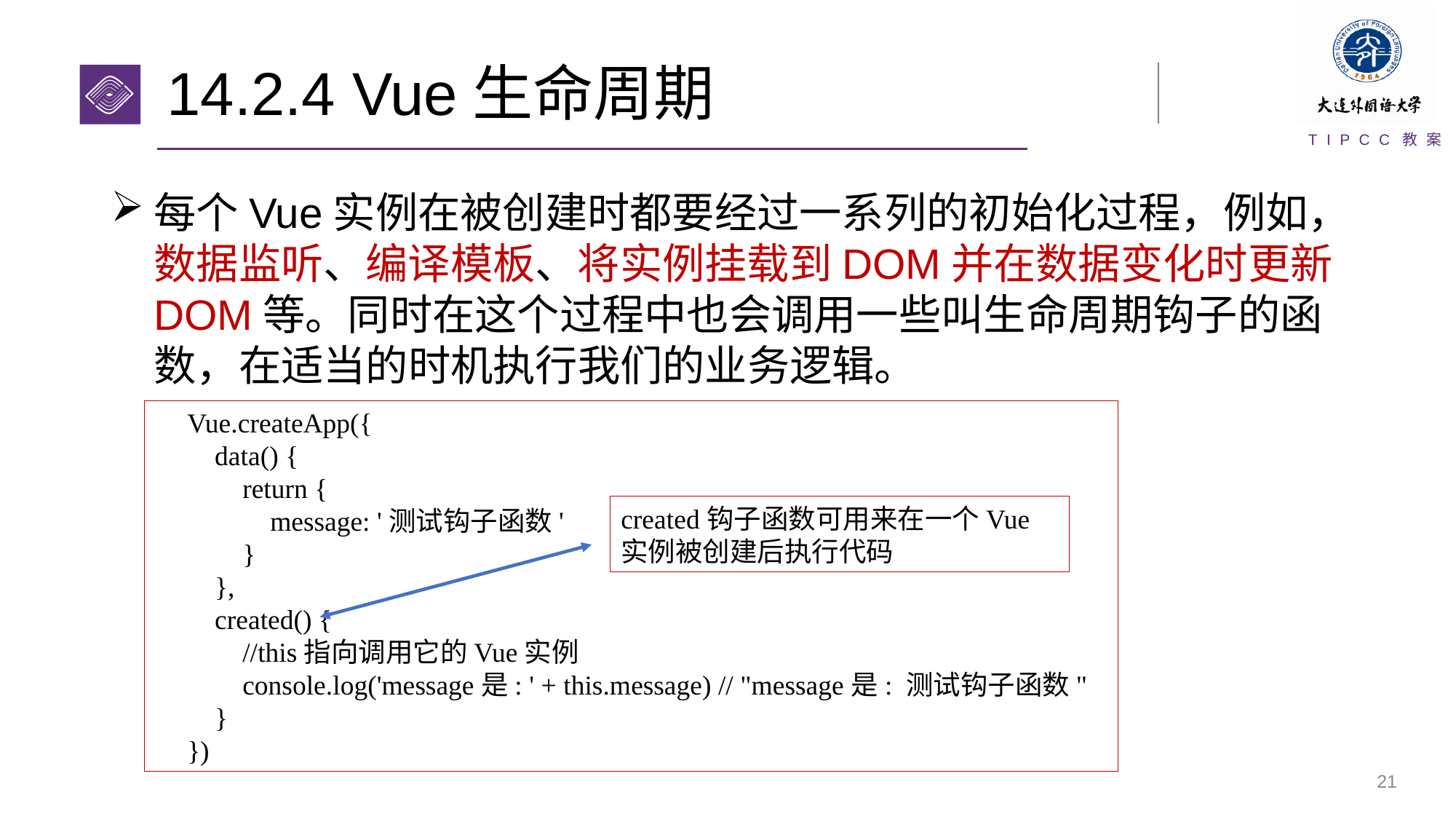

# 14.2.4 Vue生命周期
每个Vue实例在被创建时都要经过一系列的初始化过程，例如，数据监听、编译模板、将实例挂载到DOM并在数据变化时更新DOM等。同时在这个过程中也会调用一些叫生命周期钩子的函数，在适当的时机执行我们的业务逻辑。
Vue.createApp({
    data() {
        return {
            message: '测试钩子函数'
        }
    },
    created() {
        //this指向调用它的Vue实例
        console.log('message是: ' + this.message) // "message是: 测试钩子函数"
    }
})
created钩子函数可用来在一个Vue实例被创建后执行代码
21